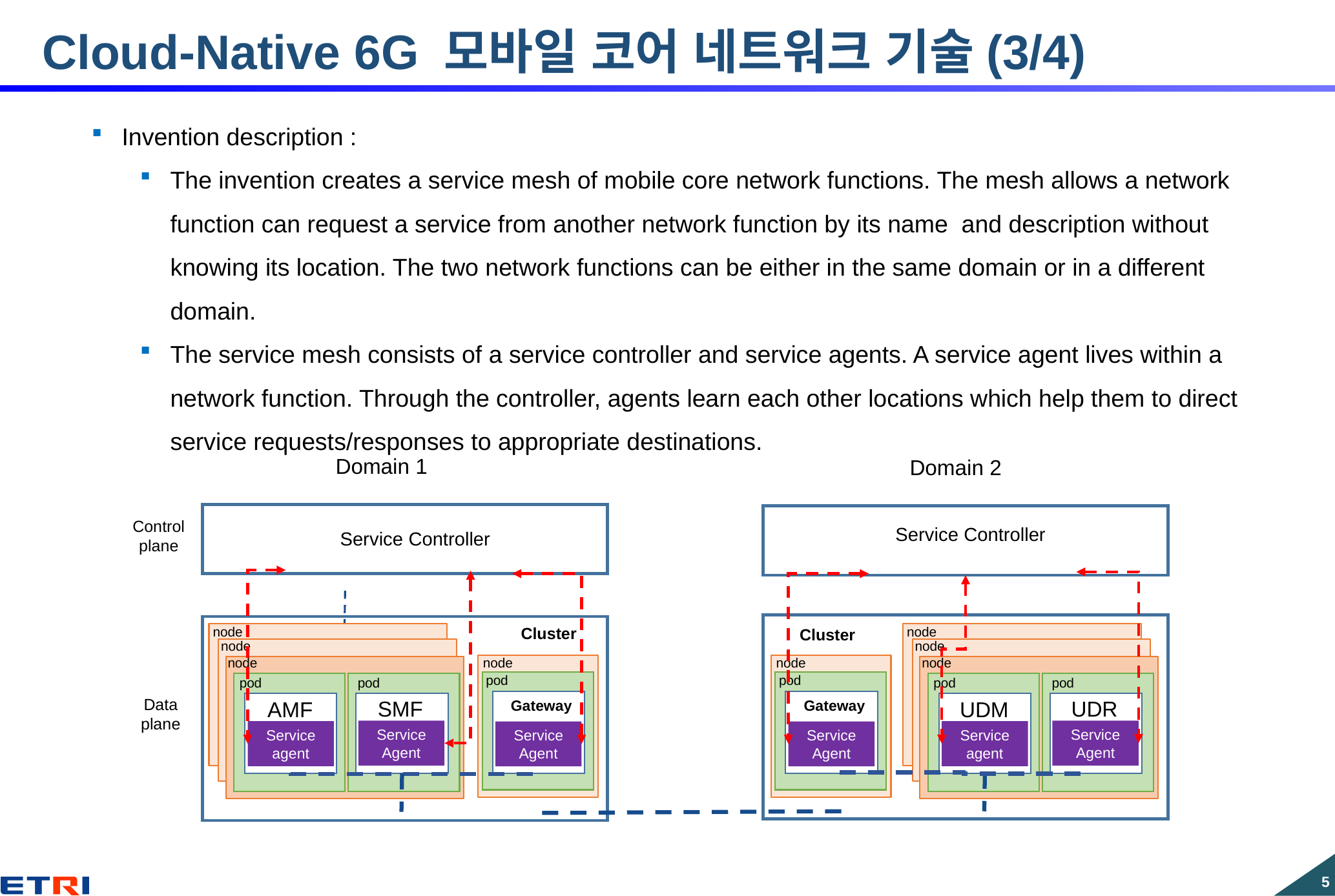

# Cloud-Native 6G 모바일 코어 네트워크 기술(3/4)
Invention description :
The invention creates a service mesh of mobile core network functions. The mesh allows a network function can request a service from another network function by its name  and description without knowing its location. The two network functions can be either in the same domain or in a different domain.
The service mesh consists of a service controller and service agents. A service agent lives within a network function. Through the controller, agents learn each other locations which help them to direct service requests/responses to appropriate destinations.

Domain 1
Domain 2

Control plane
Service Controller
Service Controller

Cluster
node
node
Cluster

node
node

node
node
node

pod
pod

SMF
AMF

Service Agent
Service agent
node

pod
pod
pod
pod

Data plane
UDR
UDM
Gateway

Gateway

Service Agent
Service agent
Service Agent
Service Agent